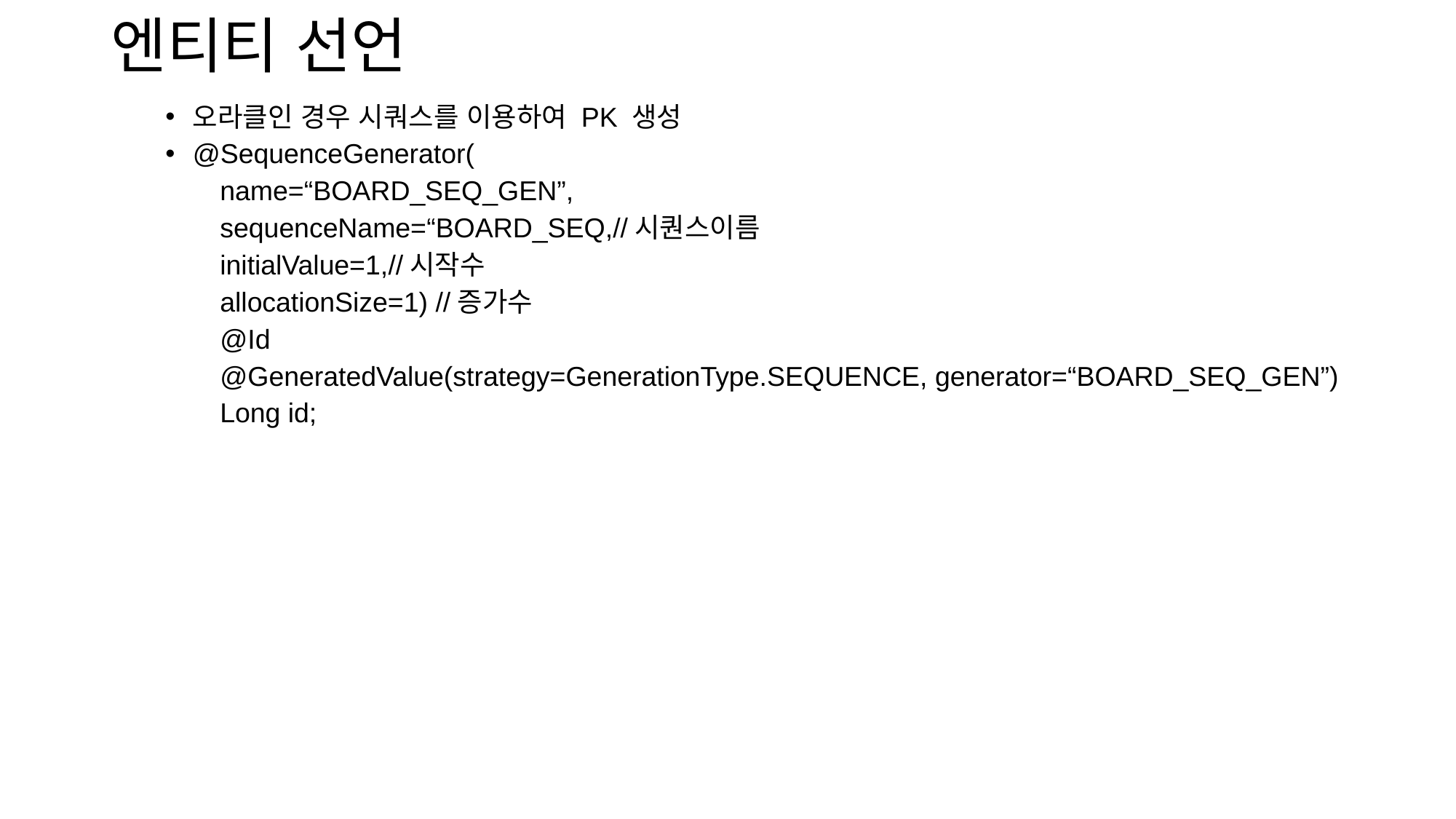

# 엔티티 선언
오라클인 경우 시쿼스를 이용하여 PK 생성
@SequenceGenerator(
name=“BOARD_SEQ_GEN”,
sequenceName=“BOARD_SEQ,//시퀀스이름
initialValue=1,//시작수
allocationSize=1) //증가수
@Id
@GeneratedValue(strategy=GenerationType.SEQUENCE, generator=“BOARD_SEQ_GEN”)
Long id;